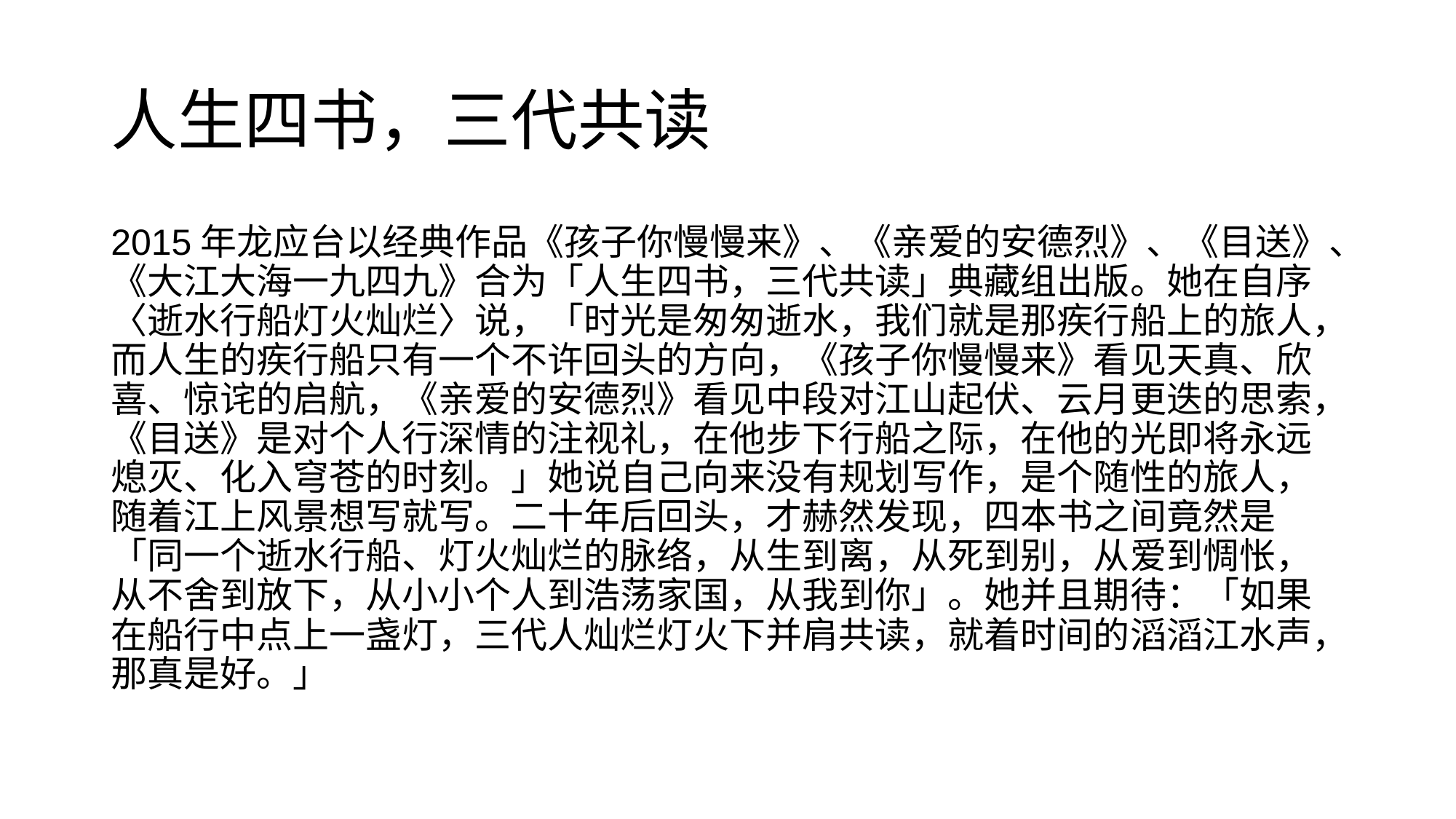

# 人生四书，三代共读
2015年龙应台以经典作品《孩子你慢慢来》、《亲爱的安德烈》、《目送》、《大江大海一九四九》合为「人生四书，三代共读」典藏组出版。她在自序〈逝水行船灯火灿烂〉说，「时光是匆匆逝水，我们就是那疾行船上的旅人，而人生的疾行船只有一个不许回头的方向，《孩子你慢慢来》看见天真、欣喜、惊诧的启航，《亲爱的安德烈》看见中段对江山起伏、云月更迭的思索，《目送》是对个人行深情的注视礼，在他步下行船之际，在他的光即将永远熄灭、化入穹苍的时刻。」她说自己向来没有规划写作，是个随性的旅人，随着江上风景想写就写。二十年后回头，才赫然发现，四本书之间竟然是「同一个逝水行船、灯火灿烂的脉络，从生到离，从死到别，从爱到惆怅，从不舍到放下，从小小个人到浩荡家国，从我到你」。她并且期待：「如果在船行中点上一盏灯，三代人灿烂灯火下并肩共读，就着时间的滔滔江水声，那真是好。」